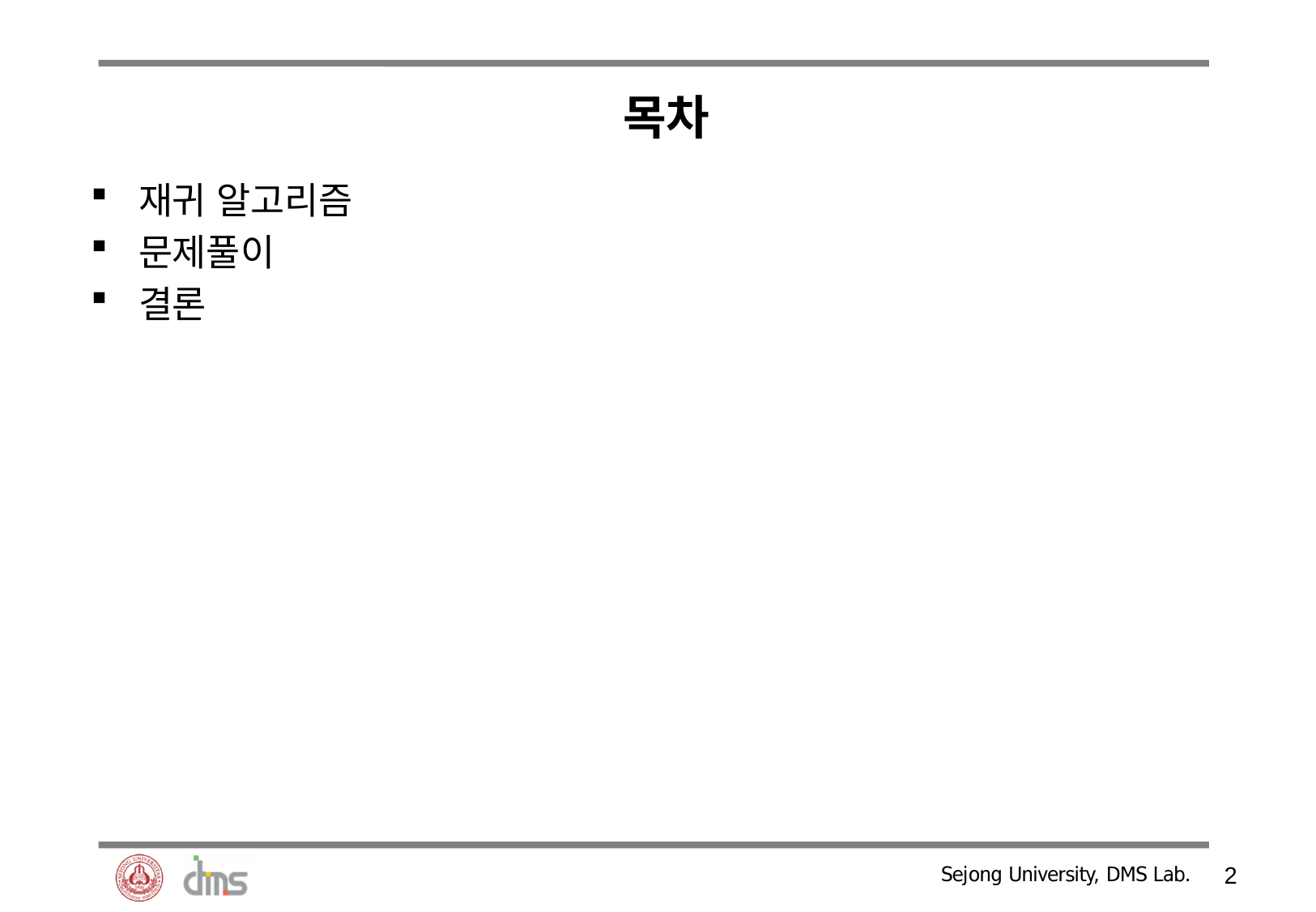

# 목차
재귀 알고리즘
문제풀이
결론
2